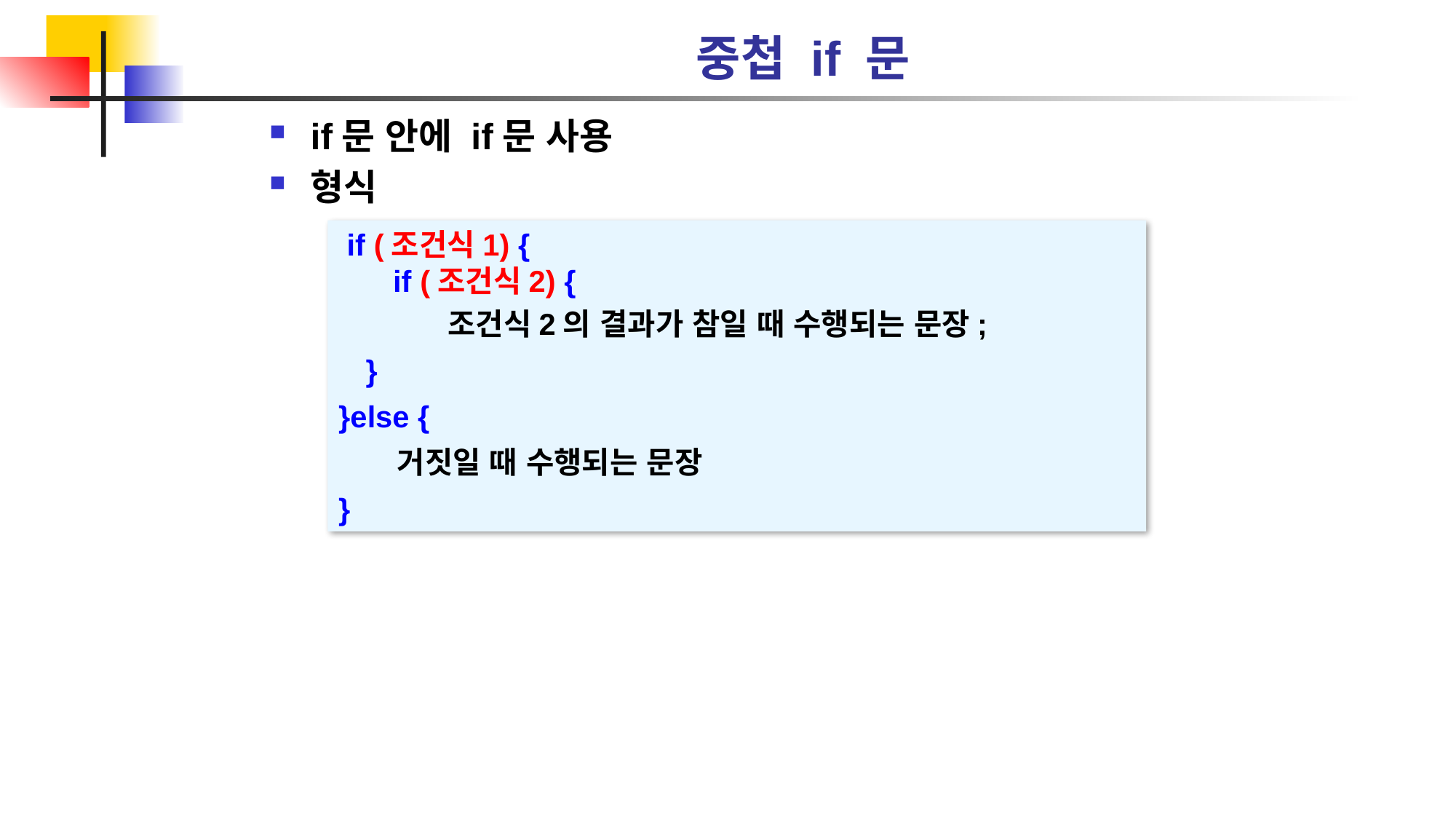

# 중첩 if 문
if문 안에 if문 사용
형식
 if (조건식1) {
if (조건식2) {
조건식2의 결과가 참일 때 수행되는 문장;
}
}else {
      거짓일 때 수행되는 문장
}